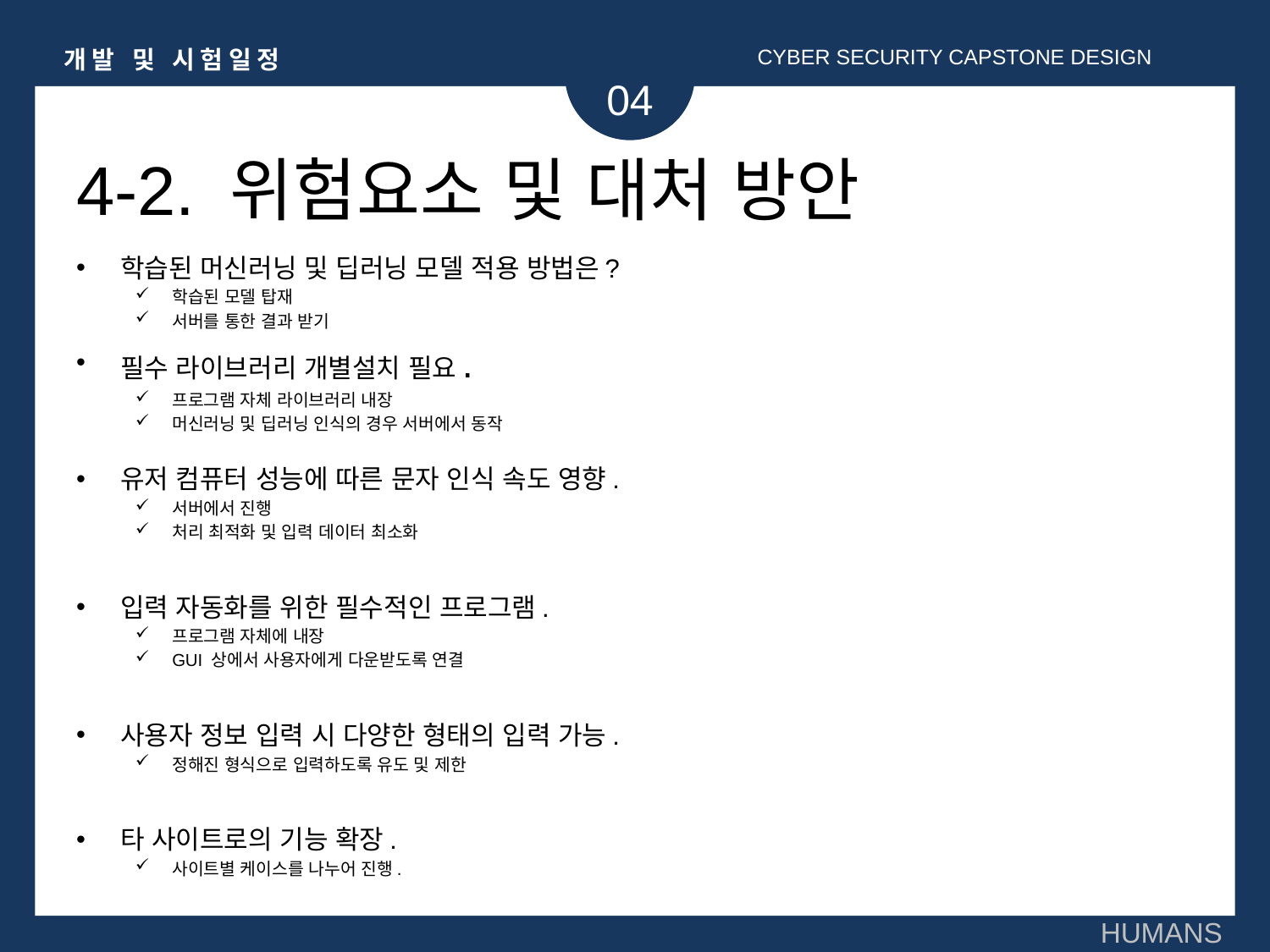

개발 및 시험일정
CYBER SECURITY CAPSTONE DESIGN
04

# 4-2. 위험요소 및 대처 방안
학습된 머신러닝 및 딥러닝 모델 적용 방법은?
학습된 모델 탑재
서버를 통한 결과 받기
필수 라이브러리 개별설치 필요.
프로그램 자체 라이브러리 내장
머신러닝 및 딥러닝 인식의 경우 서버에서 동작

유저 컴퓨터 성능에 따른 문자 인식 속도 영향.
서버에서 진행
처리 최적화 및 입력 데이터 최소화

입력 자동화를 위한 필수적인 프로그램.
프로그램 자체에 내장
GUI 상에서 사용자에게 다운받도록 연결

사용자 정보 입력 시 다양한 형태의 입력 가능.
정해진 형식으로 입력하도록 유도 및 제한

타 사이트로의 기능 확장.
사이트별 케이스를 나누어 진행.
HUMANS